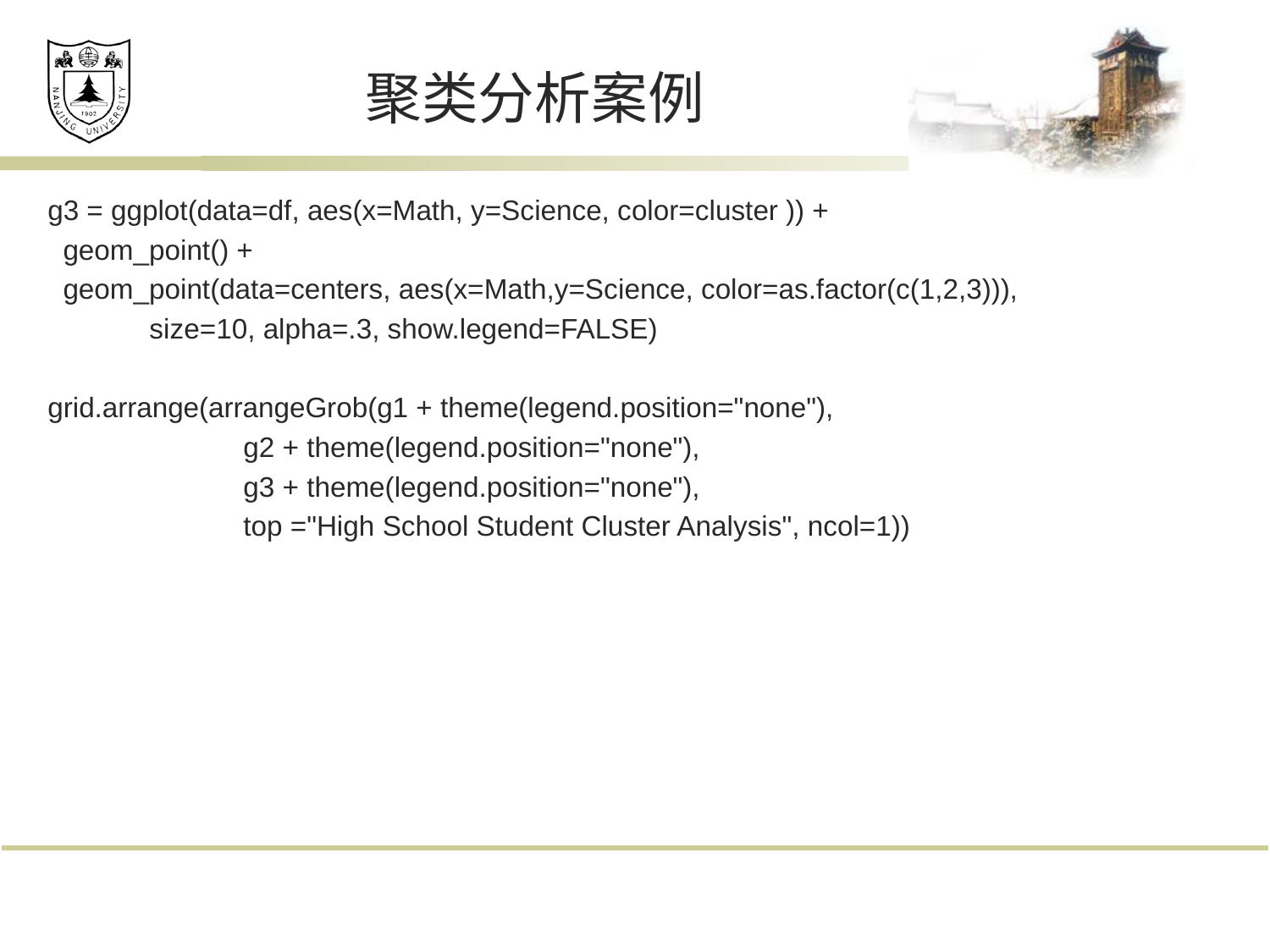

# 聚类分析案例
g3 = ggplot(data=df, aes(x=Math, y=Science, color=cluster )) +
  geom_point() +
  geom_point(data=centers, aes(x=Math,y=Science, color=as.factor(c(1,2,3))),
             size=10, alpha=.3, show.legend=FALSE)

grid.arrange(arrangeGrob(g1 + theme(legend.position="none"),
                         g2 + theme(legend.position="none"),
                         g3 + theme(legend.position="none"),
                         top ="High School Student Cluster Analysis", ncol=1))